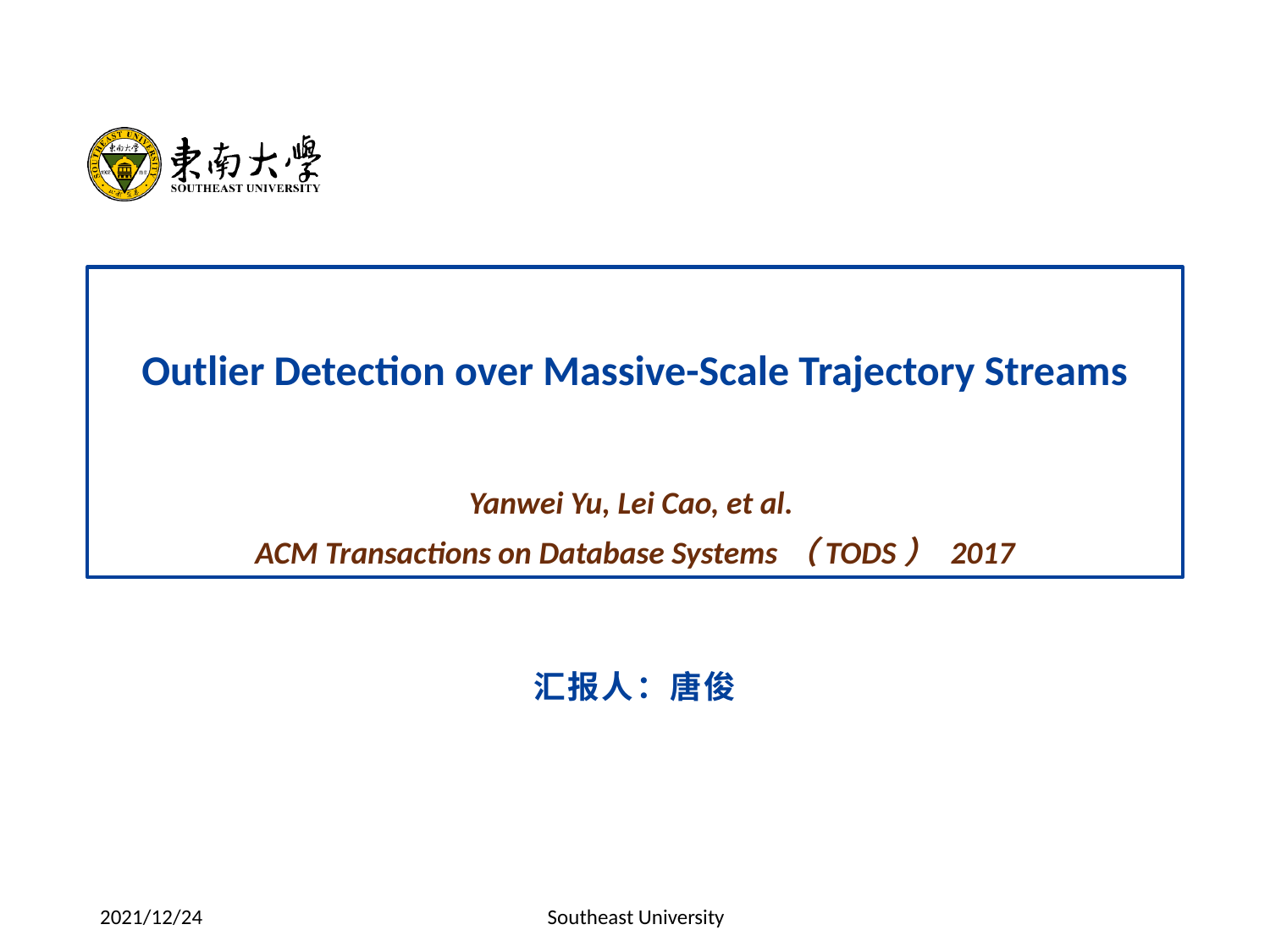

Outlier Detection over Massive-Scale Trajectory Streams
Yanwei Yu, Lei Cao, et al.
ACM Transactions on Database Systems（TODS） 2017
汇报人：唐俊